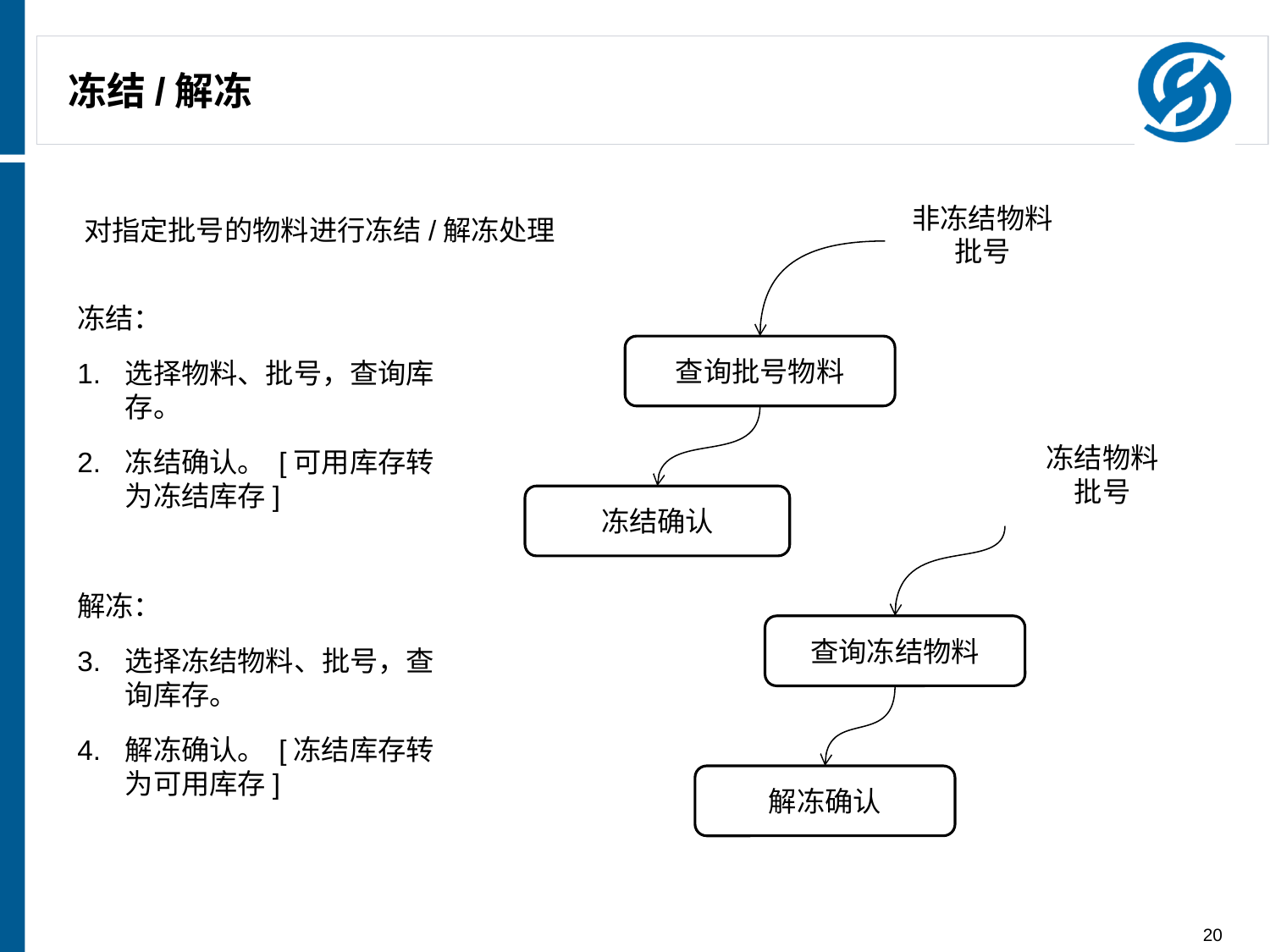

# 冻结/解冻
对指定批号的物料进行冻结/解冻处理
非冻结物料
批号
查询批号物料
冻结：
选择物料、批号，查询库存。
冻结确认。 [可用库存转为冻结库存]

解冻：
选择冻结物料、批号，查询库存。
解冻确认。 [冻结库存转为可用库存]
冻结物料
批号
冻结确认
查询冻结物料
解冻确认
20